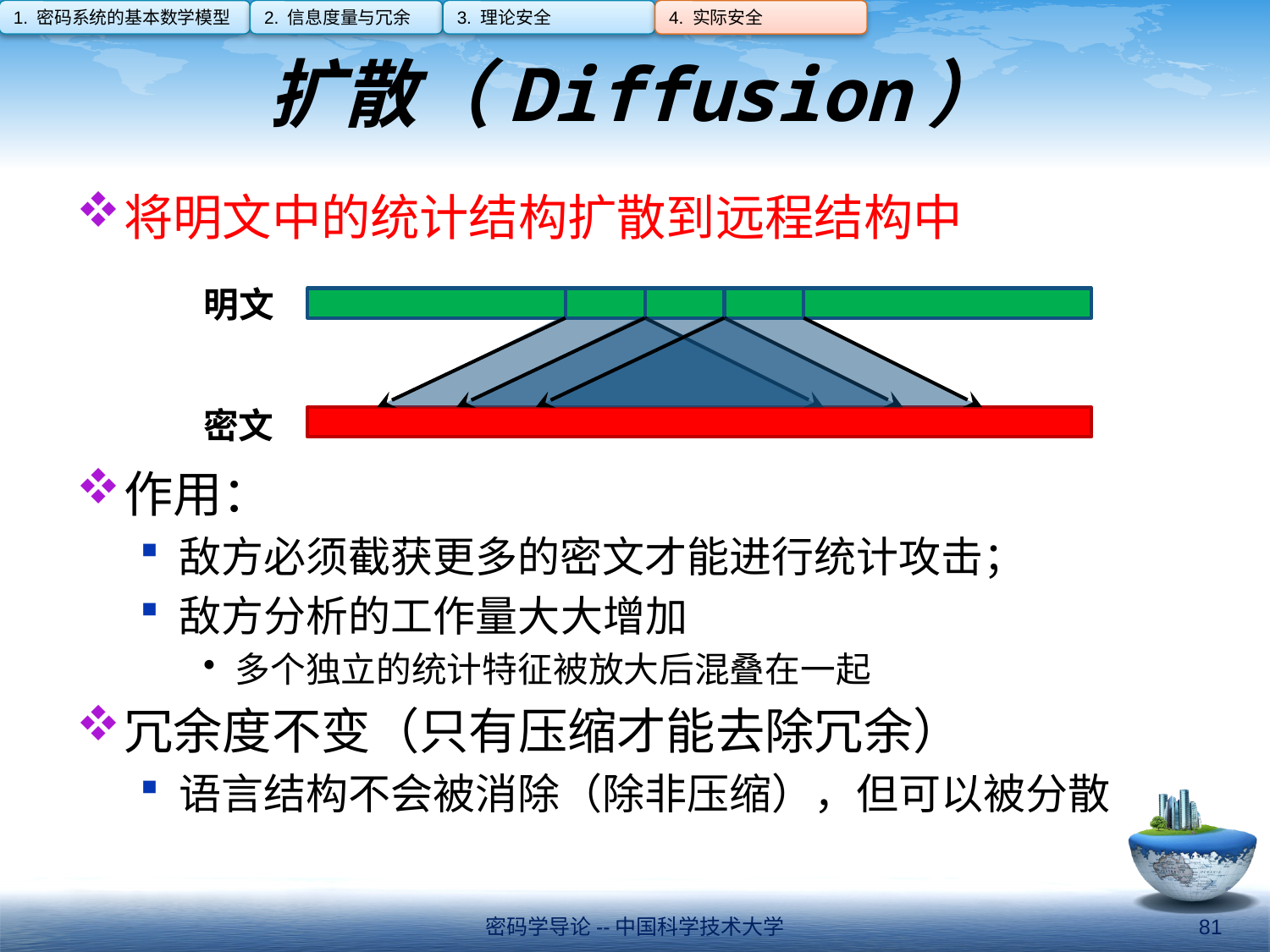

1. 密码系统的基本数学模型
2. 信息度量与冗余
3. 理论安全
4. 实际安全
# 扩散（Diffusion）
将明文中的统计结构扩散到远程结构中

作用：
敌方必须截获更多的密文才能进行统计攻击；
敌方分析的工作量大大增加
多个独立的统计特征被放大后混叠在一起
冗余度不变（只有压缩才能去除冗余）
语言结构不会被消除（除非压缩），但可以被分散

明文

密文

密码学导论--中国科学技术大学
81